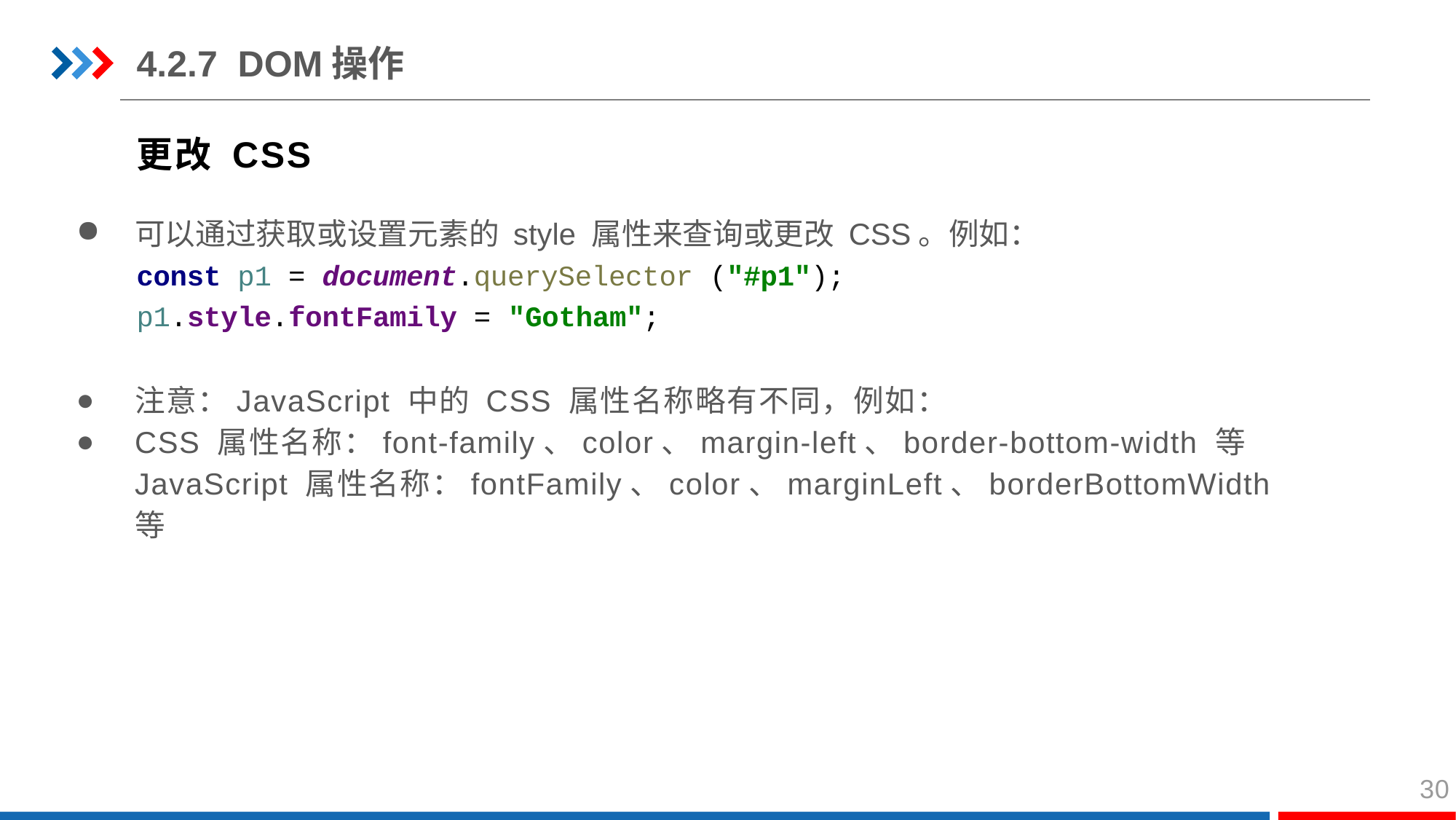

4.2.7  DOM操作
更改 CSS
可以通过获取或设置元素的 style 属性来查询或更改 CSS。例如：
	const p1 = document.querySelector ("#p1");
	p1.style.fontFamily = "Gotham";

注意：JavaScript 中的 CSS 属性名称略有不同，例如：
CSS 属性名称：font-family、color、margin-left、border-bottom-width 等JavaScript 属性名称：fontFamily、color、marginLeft、borderBottomWidth 等

30